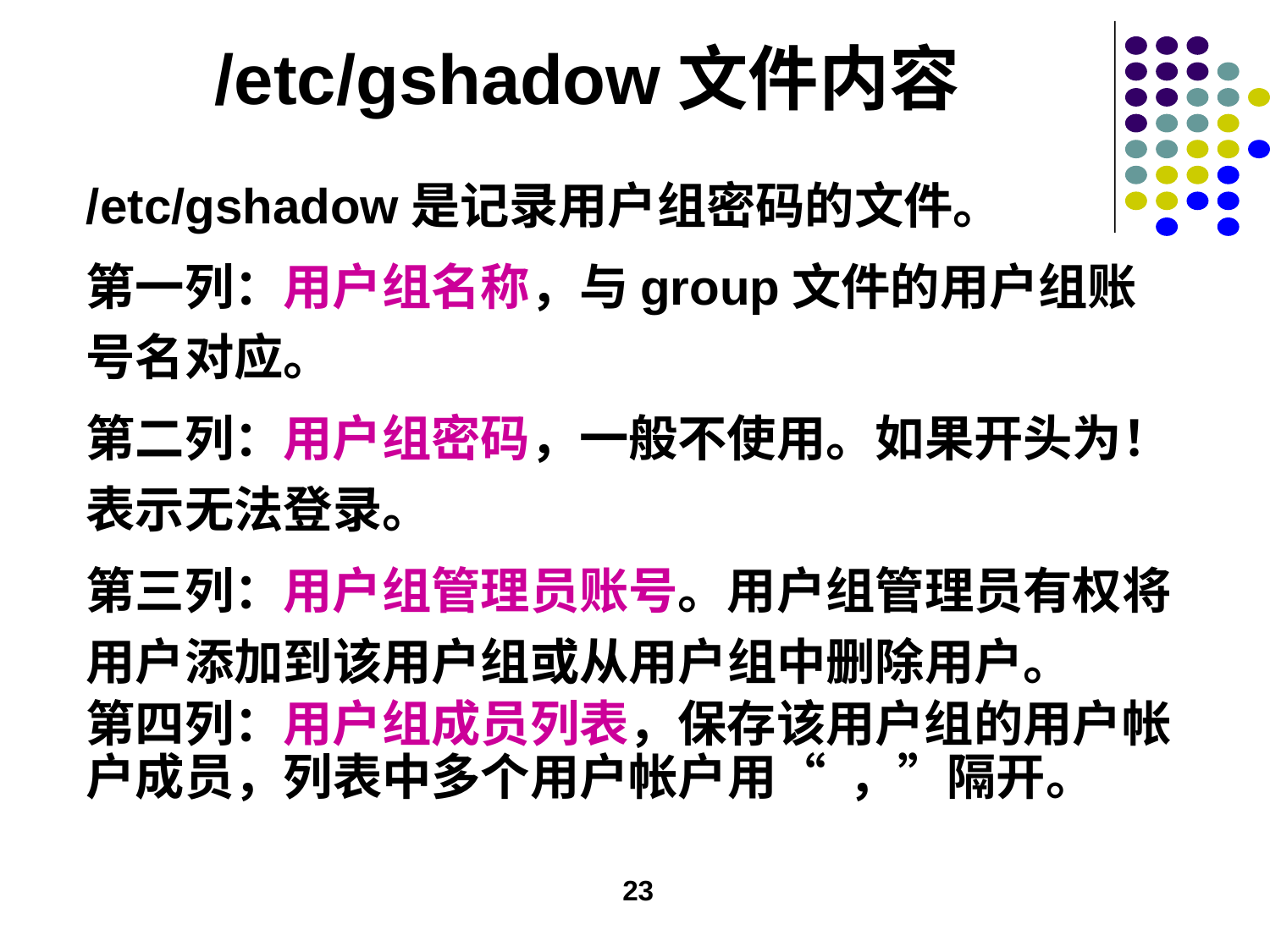

# /etc/gshadow文件内容
/etc/gshadow是记录用户组密码的文件。
第一列：用户组名称，与group文件的用户组账号名对应。
第二列：用户组密码，一般不使用。如果开头为！表示无法登录。
第三列：用户组管理员账号。用户组管理员有权将用户添加到该用户组或从用户组中删除用户。
第四列：用户组成员列表，保存该用户组的用户帐户成员，列表中多个用户帐户用“  ，”隔开。
23